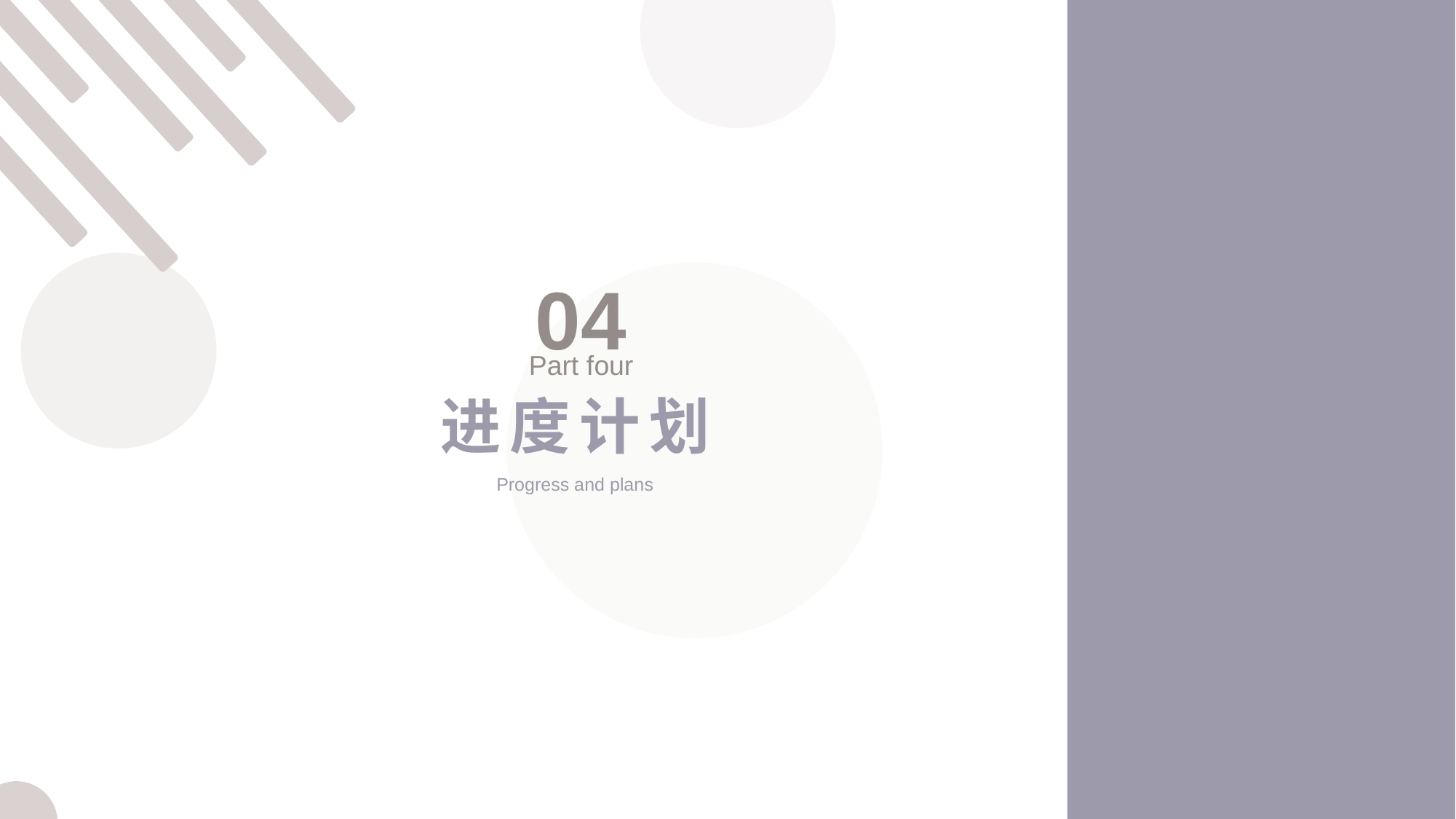

04
Part four
进度计划
Progress and plans